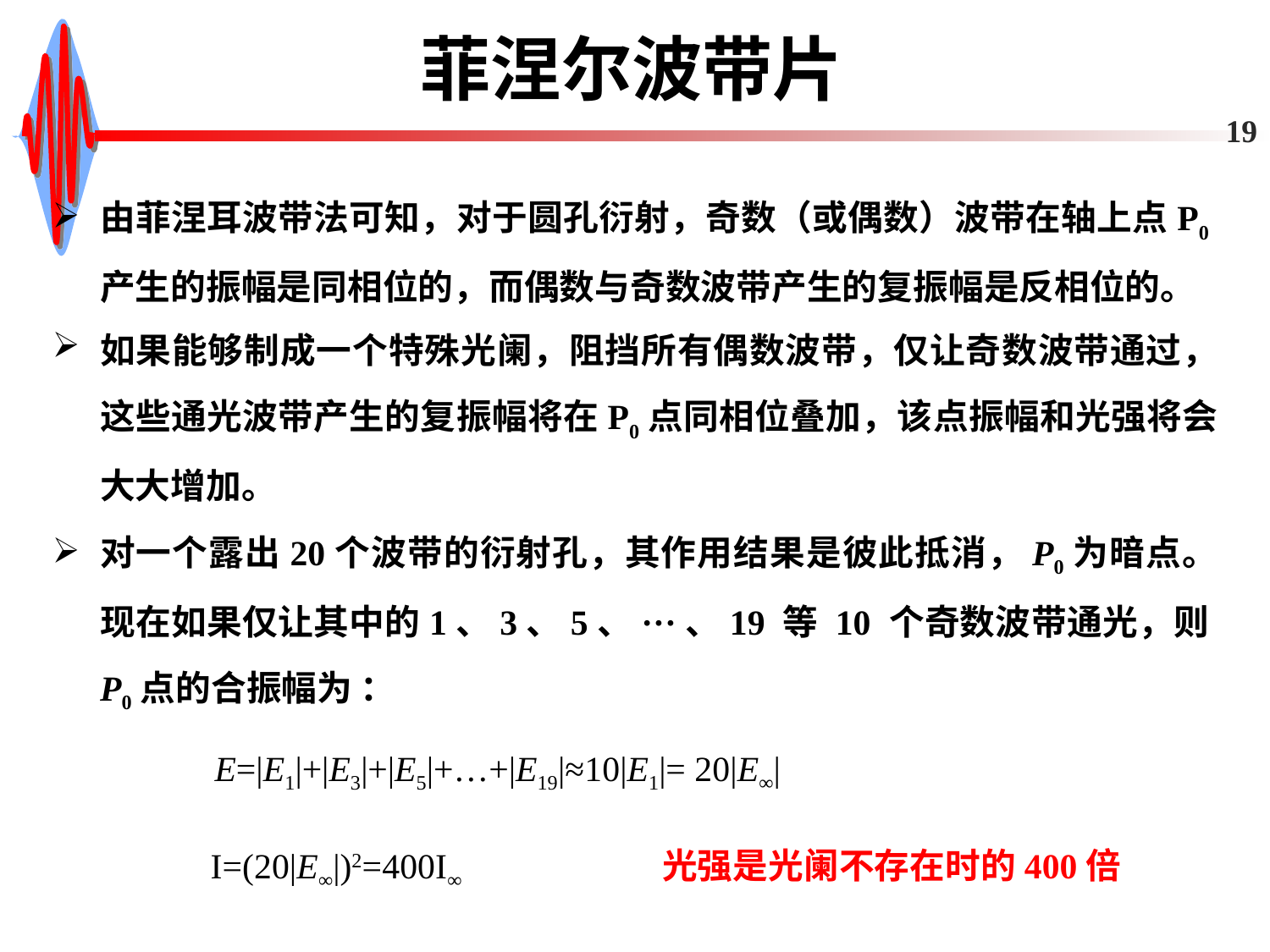

# 菲涅尔波带片
19
由菲涅耳波带法可知，对于圆孔衍射，奇数（或偶数）波带在轴上点P0产生的振幅是同相位的，而偶数与奇数波带产生的复振幅是反相位的。
如果能够制成一个特殊光阑，阻挡所有偶数波带，仅让奇数波带通过，这些通光波带产生的复振幅将在P0点同相位叠加，该点振幅和光强将会大大增加。
对一个露出20个波带的衍射孔，其作用结果是彼此抵消，P0为暗点。现在如果仅让其中的1、3、5、···、19 等 10 个奇数波带通光，则P0点的合振幅为 ：
E=|E1|+|E3|+|E5|+…+|E19|≈10|E1|= 20|E∞|
I=(20|E∞|)2=400I∞
光强是光阑不存在时的400倍